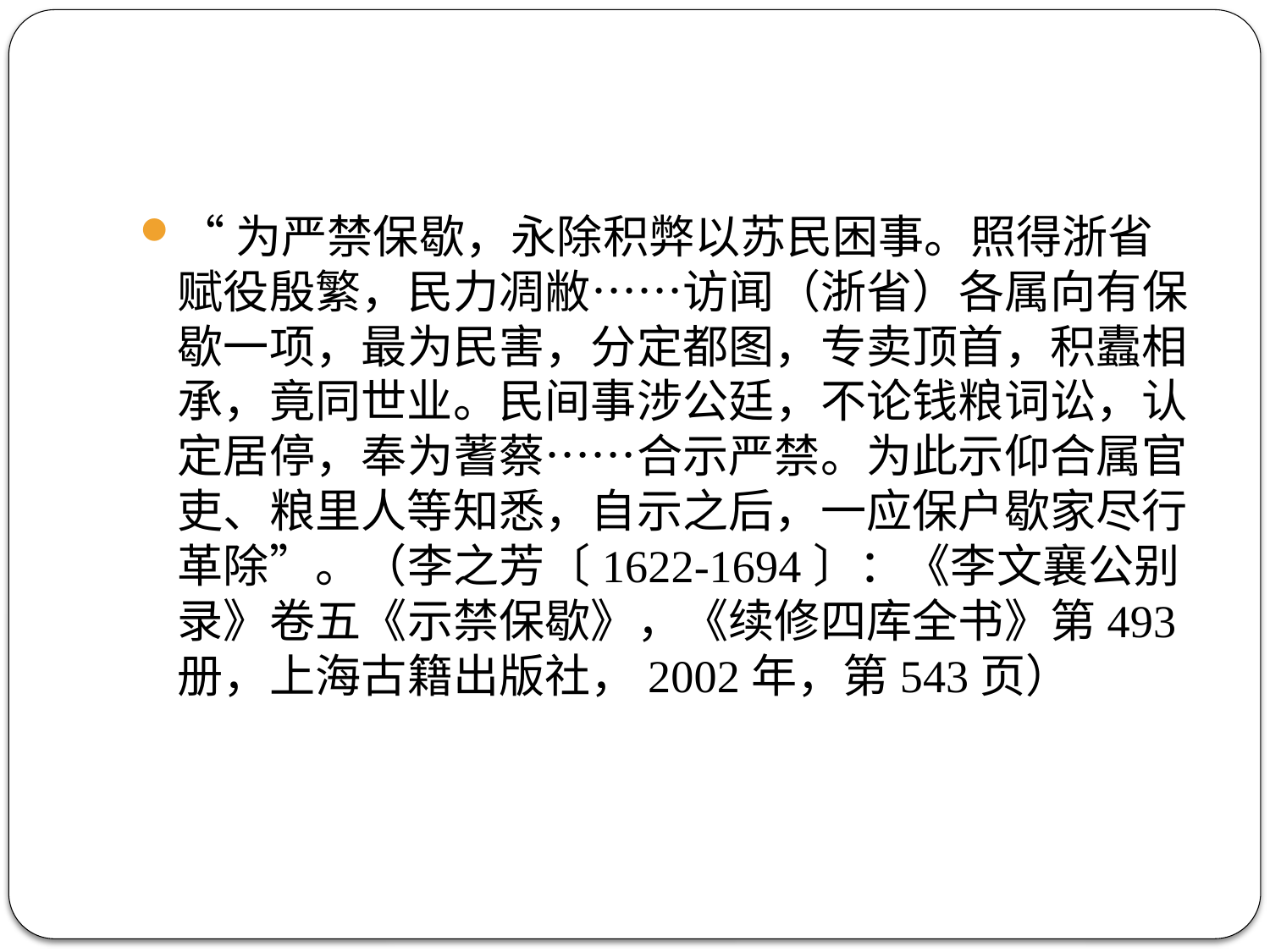

#
“为严禁保歇，永除积弊以苏民困事。照得浙省赋役殷繁，民力凋敝……访闻（浙省）各属向有保歇一项，最为民害，分定都图，专卖顶首，积蠹相承，竟同世业。民间事涉公廷，不论钱粮词讼，认定居停，奉为蓍蔡……合示严禁。为此示仰合属官吏、粮里人等知悉，自示之后，一应保户歇家尽行革除”。（李之芳〔1622-1694〕：《李文襄公别录》卷五《示禁保歇》，《续修四库全书》第493册，上海古籍出版社，2002年，第543页）